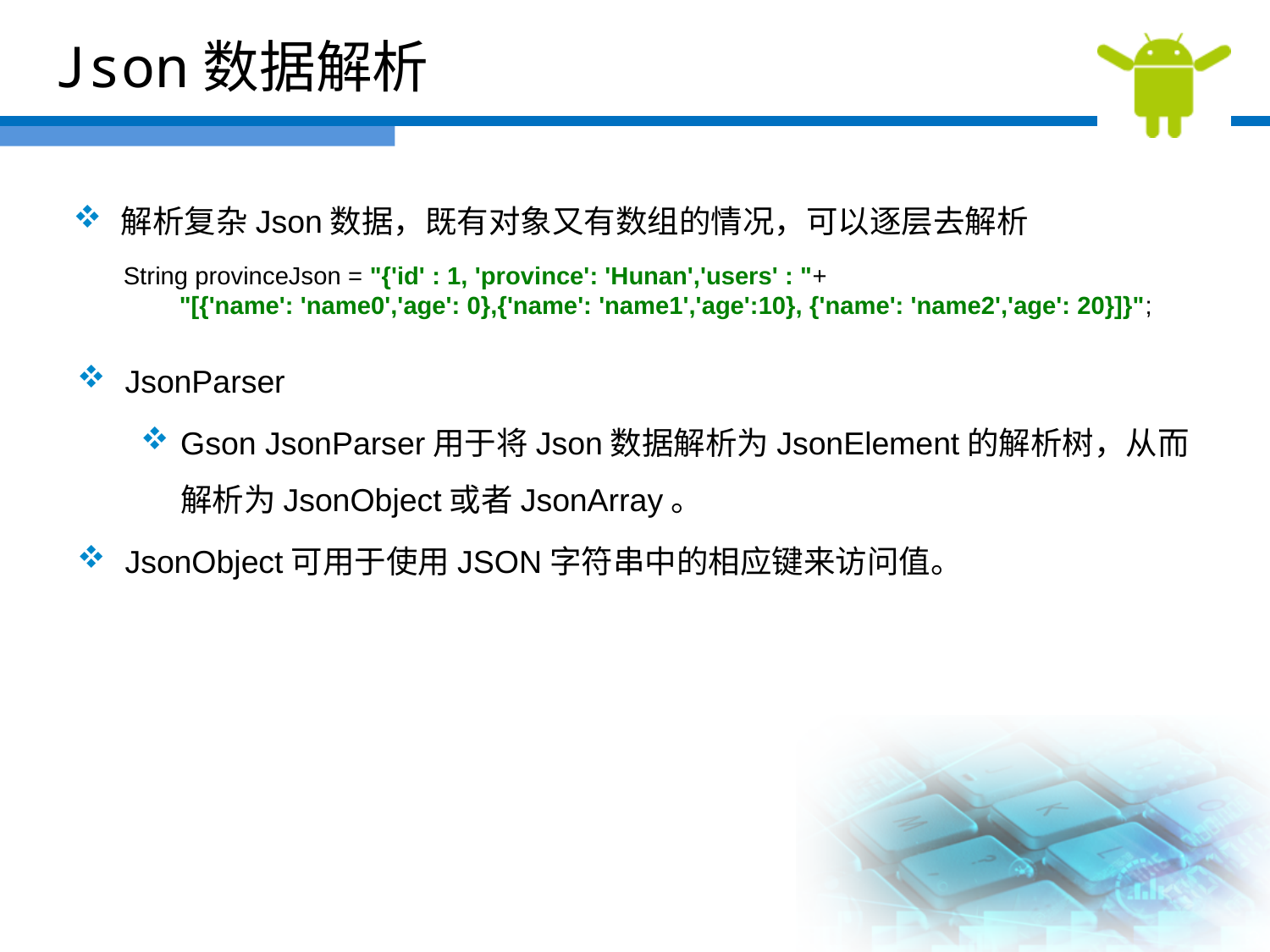

Json数据解析
解析复杂Json数据，既有对象又有数组的情况，可以逐层去解析
String provinceJson = "{'id' : 1, 'province': 'Hunan','users' : "+
        "[{'name': 'name0','age': 0},{'name': 'name1','age':10}, {'name': 'name2','age': 20}]}";
JsonParser
Gson JsonParser用于将Json数据解析为JsonElement的解析树，从而解析为JsonObject或者JsonArray。
JsonObject可用于使用JSON字符串中的相应键来访问值。